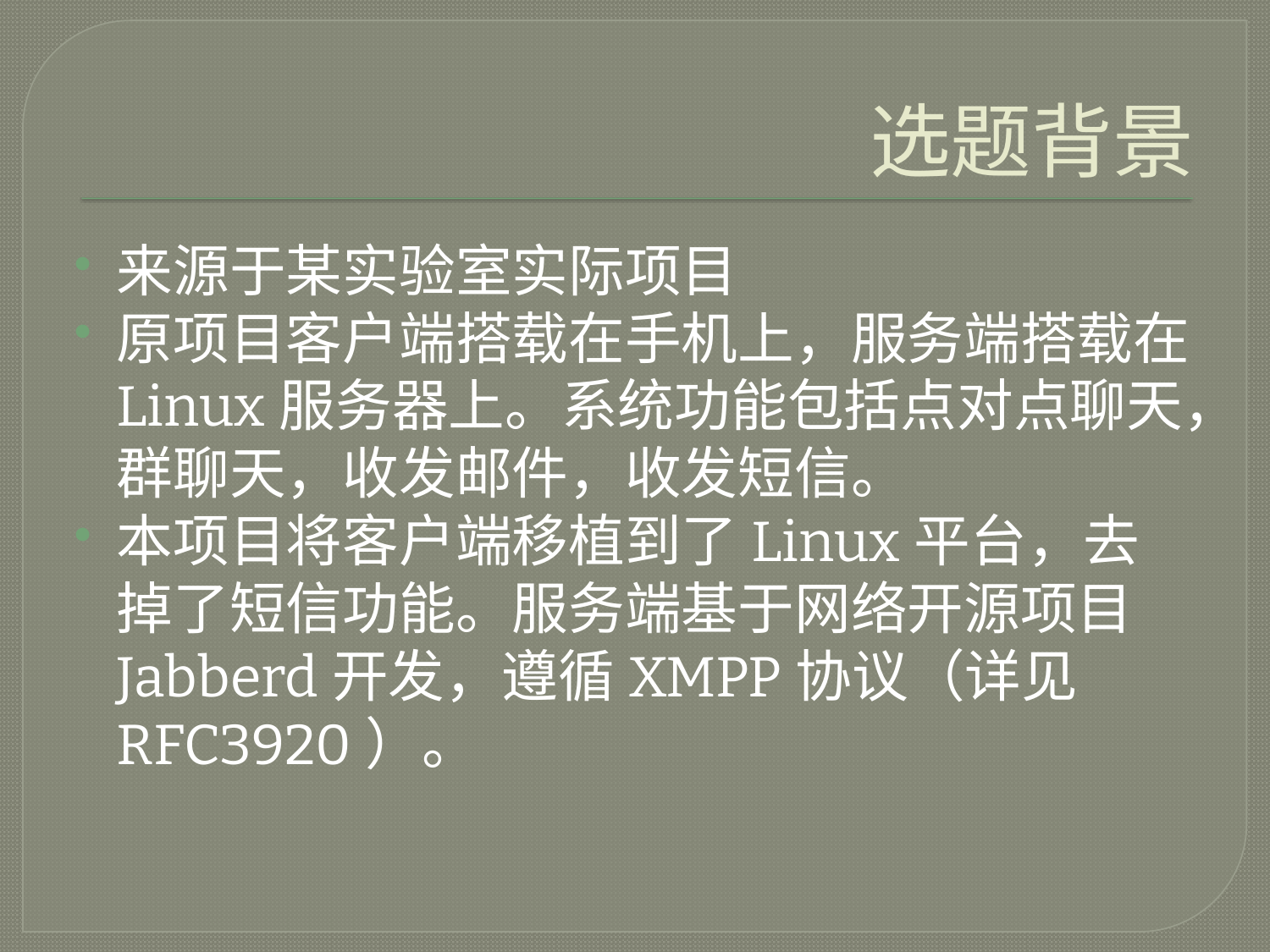

# 选题背景
来源于某实验室实际项目
原项目客户端搭载在手机上，服务端搭载在Linux服务器上。系统功能包括点对点聊天，群聊天，收发邮件，收发短信。
本项目将客户端移植到了Linux平台，去掉了短信功能。服务端基于网络开源项目Jabberd开发，遵循XMPP协议（详见RFC3920）。